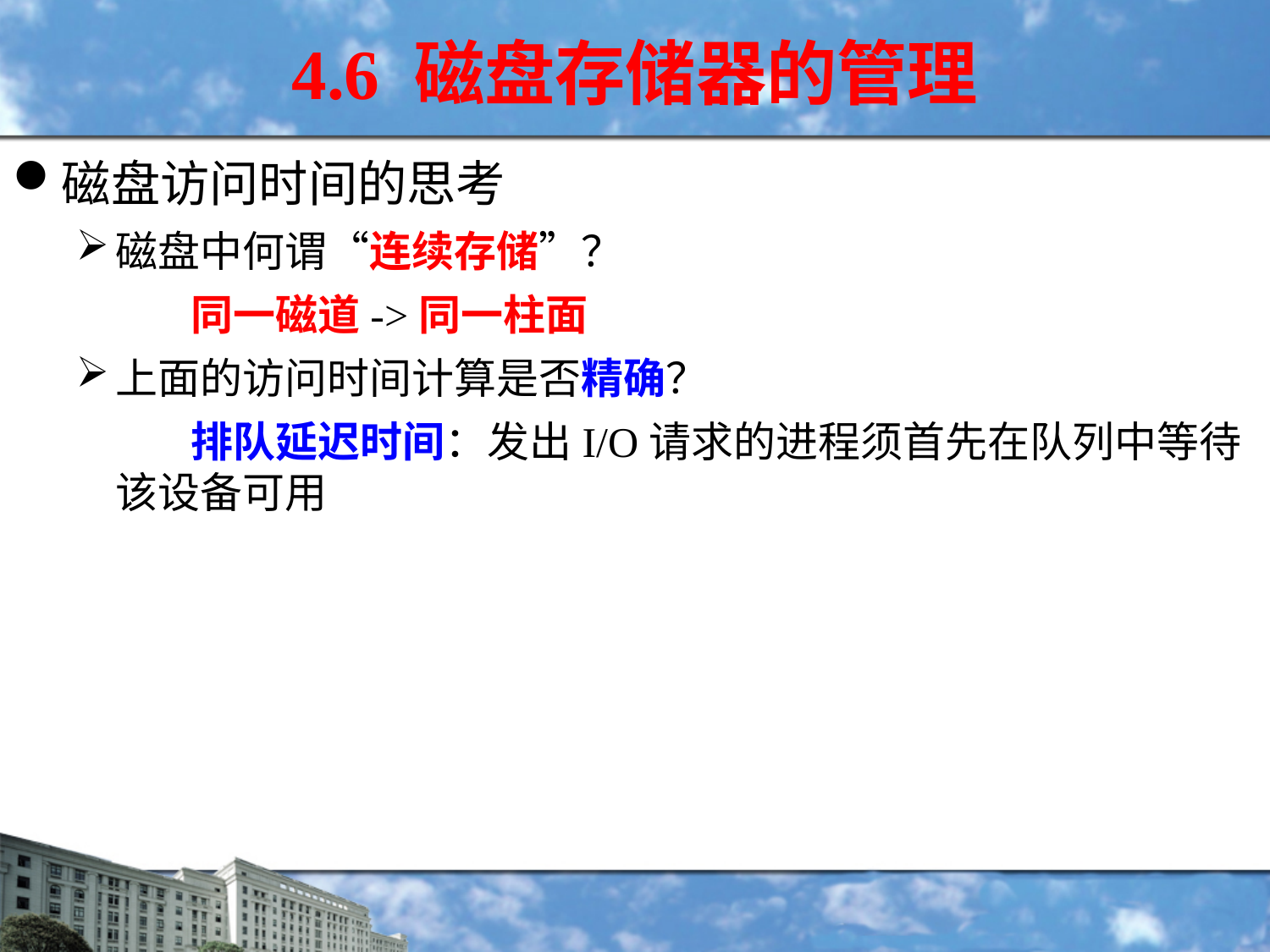

4.6 磁盘存储器的管理
磁盘访问时间的思考
磁盘中何谓“连续存储”？
           同一磁道->同一柱面
上面的访问时间计算是否精确？
           排队延迟时间：发出I/O请求的进程须首先在队列中等待该设备可用